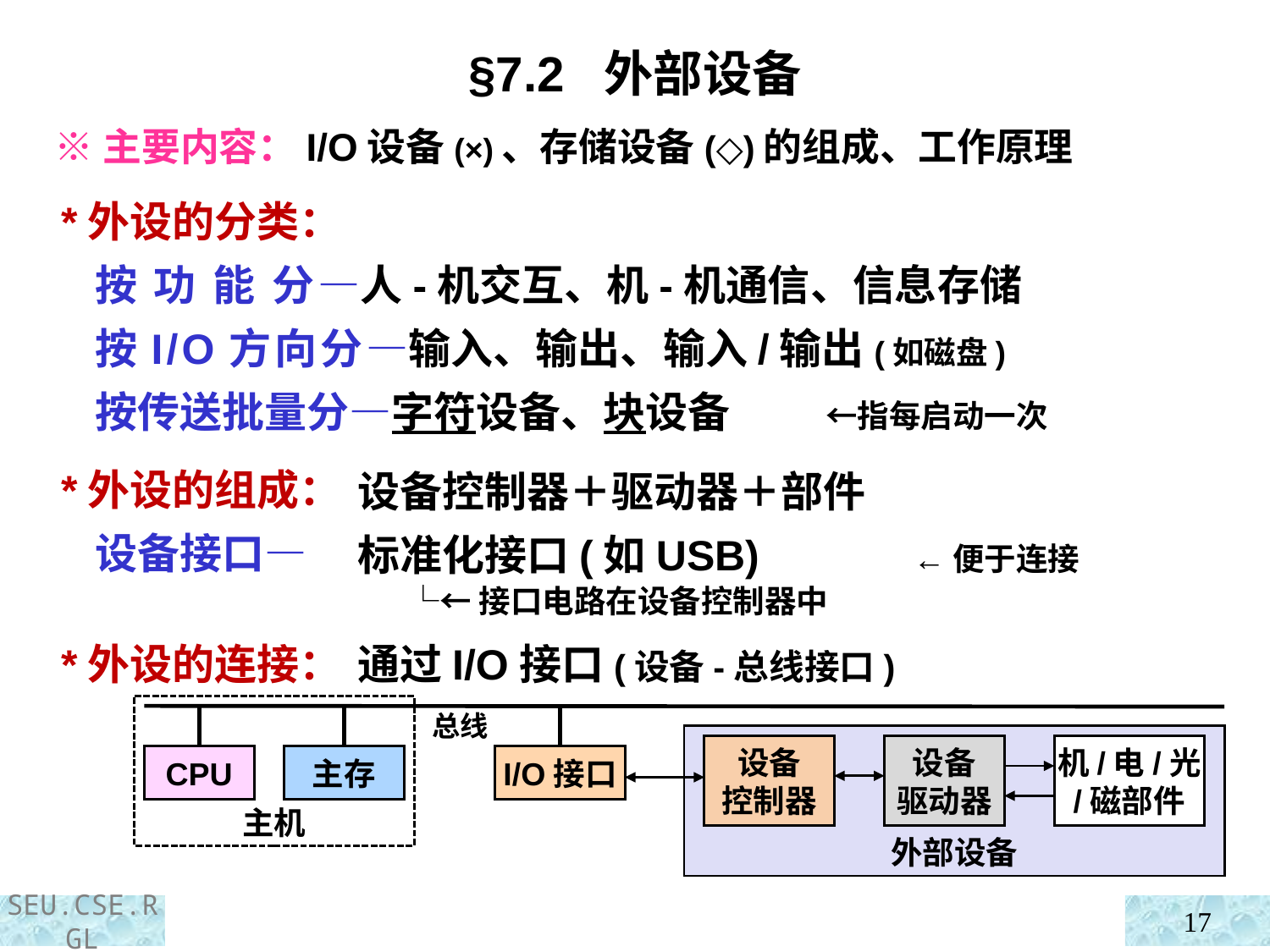

§7.2  外部设备
  ※主要内容：I/O设备(×)、存储设备(◇)的组成、工作原理
  *外设的分类：
     按 功 能 分—人-机交互、机-机通信、信息存储
     按I/O方向分—输入、输出、输入/输出(如磁盘)
     按传送批量分—字符设备、块设备          ←指每启动一次
  *外设的组成：
     设备接口—

  *外设的连接：
设备控制器＋驱动器＋部件
标准化接口(如USB)             ←便于连接
       └←接口电路在设备控制器中
通过I/O接口(设备-总线接口)

主机
CPU
主存
总线
I/O接口

外部设备
设备
驱动器
机/电/光
/磁部件
设备
控制器
17